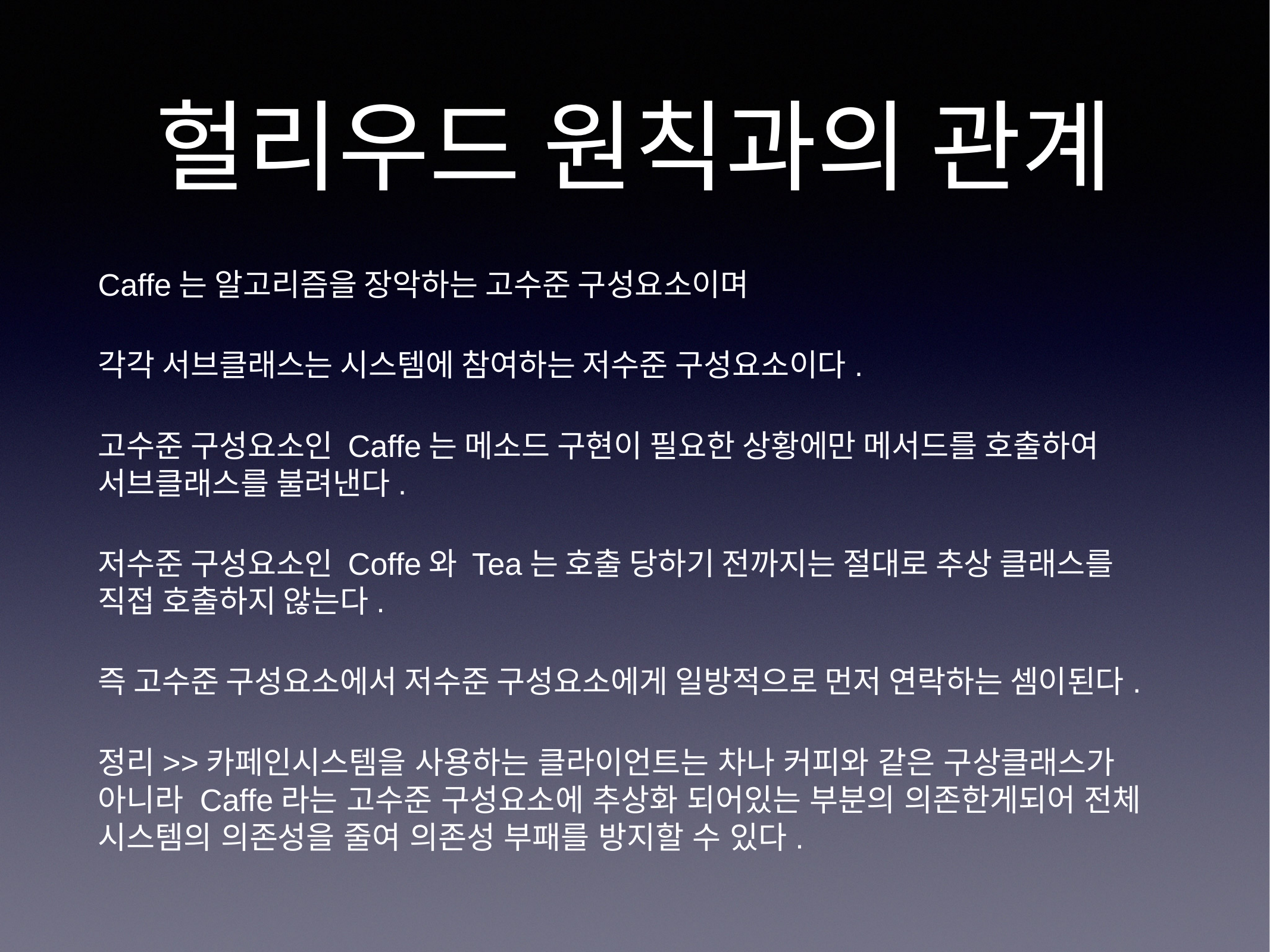

# 헐리우드 원칙과의 관계
Caffe는 알고리즘을 장악하는 고수준 구성요소이며
각각 서브클래스는 시스템에 참여하는 저수준 구성요소이다.
고수준 구성요소인 Caffe는 메소드 구현이 필요한 상황에만 메서드를 호출하여 서브클래스를 불려낸다.
저수준 구성요소인 Coffe와 Tea는 호출 당하기 전까지는 절대로 추상 클래스를 직접 호출하지 않는다.
즉 고수준 구성요소에서 저수준 구성요소에게 일방적으로 먼저 연락하는 셈이된다.
정리>>카페인시스템을 사용하는 클라이언트는 차나 커피와 같은 구상클래스가 아니라 Caffe라는 고수준 구성요소에 추상화 되어있는 부분의 의존한게되어 전체 시스템의 의존성을 줄여 의존성 부패를 방지할 수 있다.